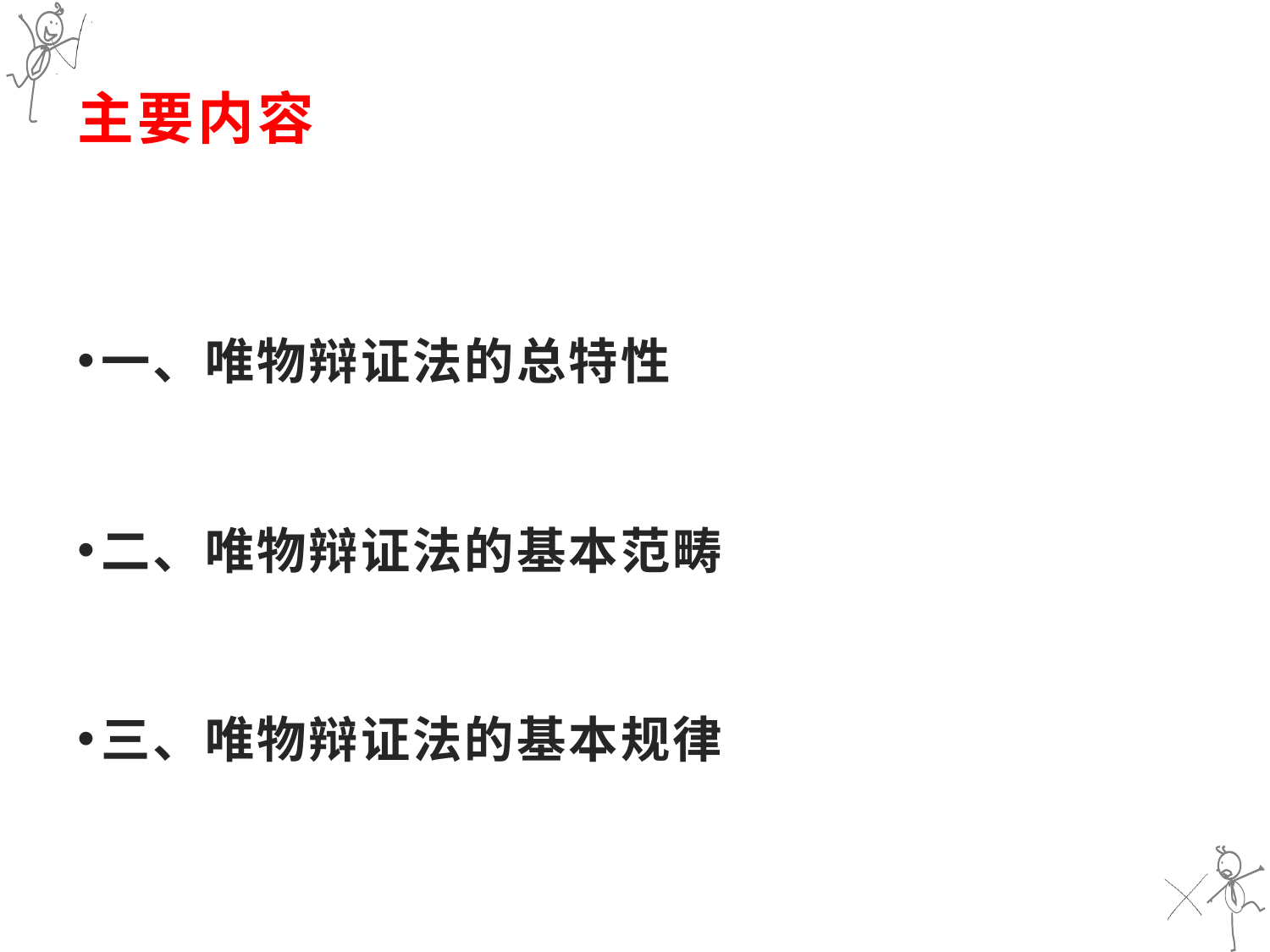

# 主要内容
一、唯物辩证法的总特性

二、唯物辩证法的基本范畴

三、唯物辩证法的基本规律